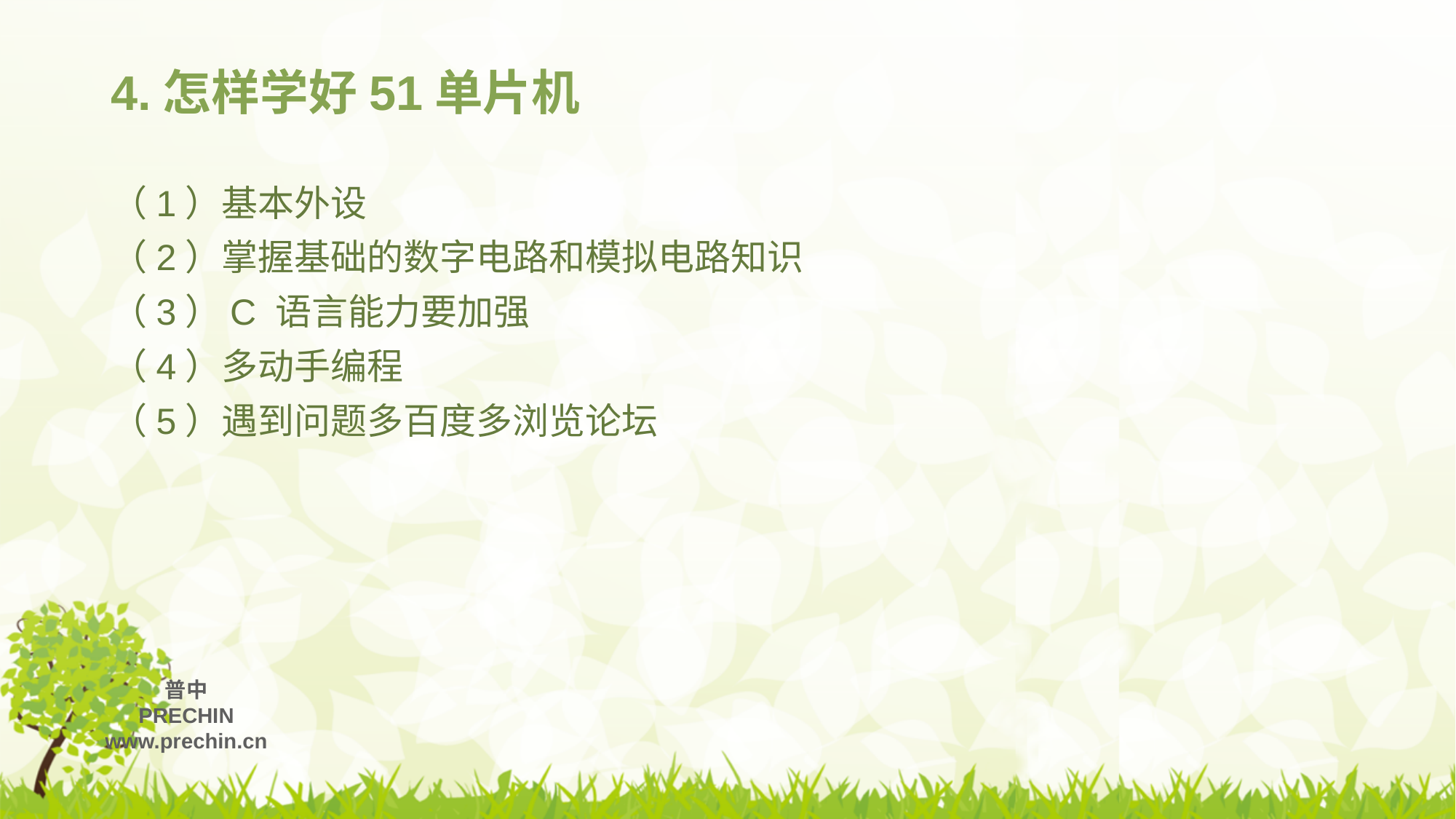

# 4.怎样学好51单片机
（1）基本外设
（2）掌握基础的数字电路和模拟电路知识
（3）C 语言能力要加强
（4）多动手编程
（5）遇到问题多百度多浏览论坛